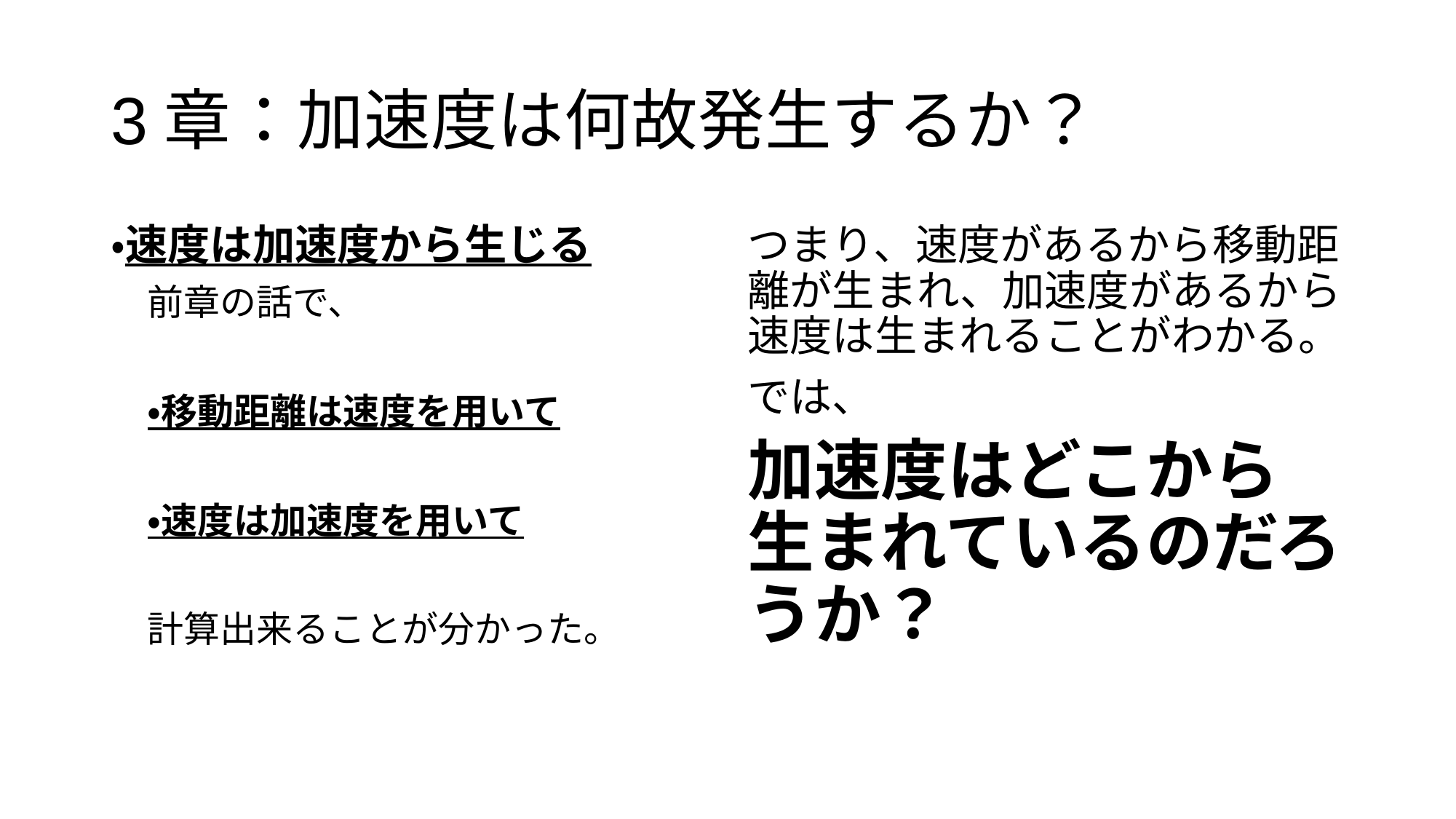

# 3章：加速度は何故発生するか？
・速度は加速度から生じる
　前章の話で、

　・移動距離は速度を用いて

　・速度は加速度を用いて

　計算出来ることが分かった。
つまり、速度があるから移動距離が生まれ、加速度があるから速度は生まれることがわかる。
では、
加速度はどこから生まれているのだろうか？